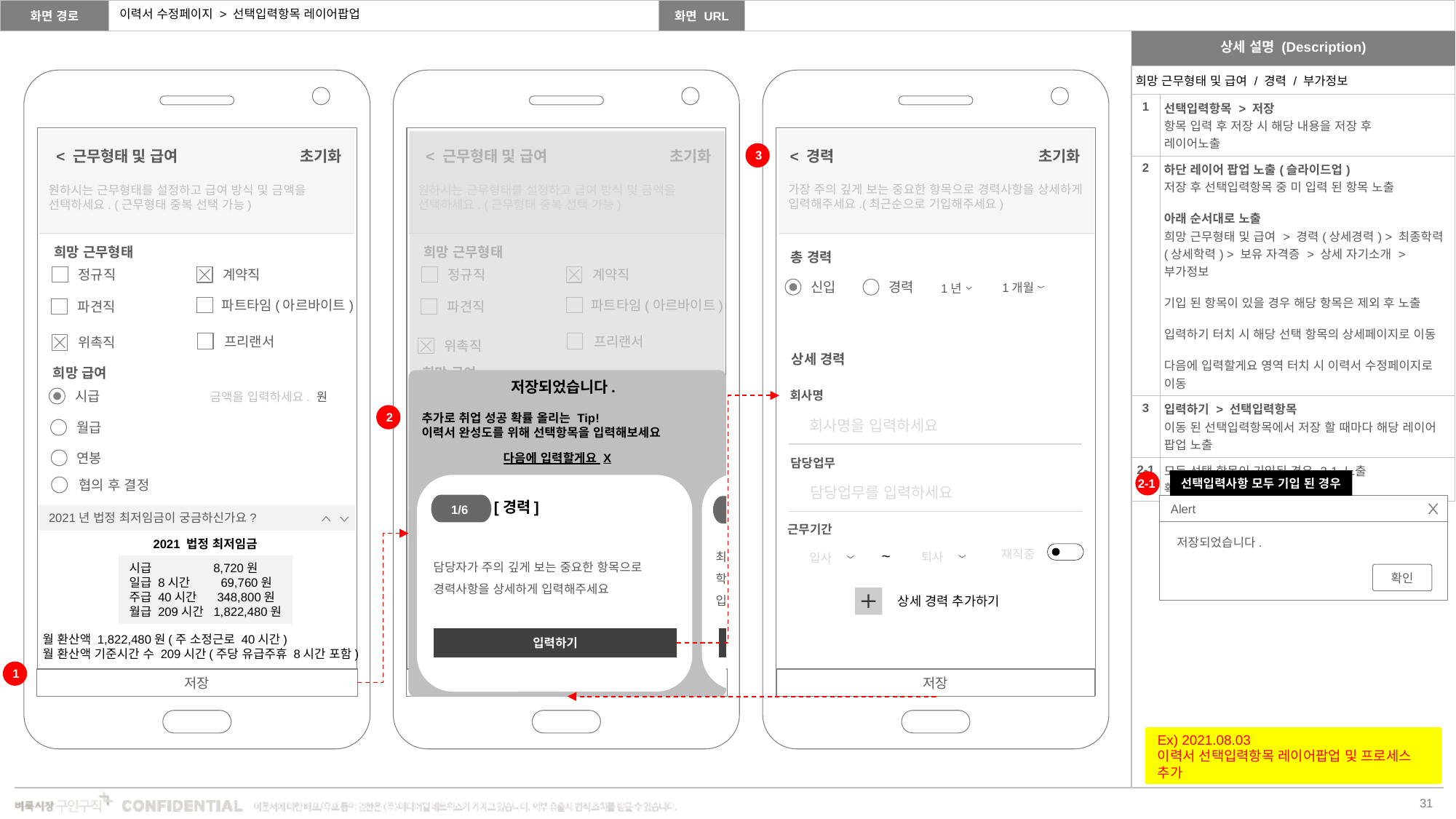

이력서 수정페이지 > 선택입력항목 레이어팝업

| 희망 근무형태 및 급여 / 경력 / 부가정보 |  |
| --- | --- |
| 1 | 선택입력항목 > 저장 항목 입력 후 저장 시 해당 내용을 저장 후 레이어노출 |
| 2 | 하단 레이어 팝업 노출(슬라이드업) 저장 후 선택입력항목 중 미 입력 된 항목 노출 아래 순서대로 노출 희망 근무형태 및 급여 > 경력(상세경력) > 최종학력 (상세학력) > 보유 자격증 > 상세 자기소개 > 부가정보 기입 된 항목이 있을 경우 해당 항목은 제외 후 노출 입력하기 터치 시 해당 선택 항목의 상세페이지로 이동 다음에 입력할게요 영역 터치 시 이력서 수정페이지로 이동 |
| 3 | 입력하기 > 선택입력항목 이동 된 선택입력항목에서 저장 할 때마다 해당 레이어 팝업 노출 |
| 2-1 | 모든 선택 항목이 기입된 경우 2-1 노출 확인 시 수정페이지 이동 |

< 근무형태 및 급여
초기화
< 근무형태 및 급여
초기화
< 경력
초기화
3
가장 주의 깊게 보는 중요한 항목으로 경력사항을 상세하게 입력해주세요.(최근순으로 기입해주세요)
원하시는 근무형태를 설정하고 급여 방식 및 금액을 선택하세요. (근무형태 중복 선택 가능)
원하시는 근무형태를 설정하고 급여 방식 및 금액을 선택하세요. (근무형태 중복 선택 가능)
희망 근무형태
희망 근무형태
총 경력
정규직

정규직

계약직

계약직

신입

경력

1개월

1년

파트타임(아르바이트)

파트타임(아르바이트)

파견직

파견직

프리랜서

프리랜서

위촉직

위촉직

상세 경력
희망 급여
희망 급여

저장되었습니다.

추가로 취업 성공 확률 올리는 Tip!
이력서 완성도를 위해 선택항목을 입력해보세요
회사명
시급

시급

금액을 입력하세요. 원
금액을 입력하세요. 원
2
회사명을 입력하세요
월급

월급

다음에 입력할게요 X
연봉

연봉

담당업무
선택입력사항 모두 기입 된 경우
2-1

Alert

저장되었습니다.

확인
Abort
Cancel
협의 후 결정

담당업무를 입력하세요
협의 후 결정

[경력]

1/6

2021년 법정 최저임금이 궁금하신가요?
2021년 법정 최저임금이 궁금하신가요?

근무기간

2021 법정 최저임금
2021 법정 최저임금
최
학
입
~
재직중
퇴사

입사

담당자가 주의 깊게 보는 중요한 항목으로
경력사항을 상세하게 입력해주세요
시급                 8,720원
일급 8시간        69,760원
주급 40시간     348,800원
월급 209시간  1,822,480원
시급                 8,720원
일급 8시간        69,760원
주급 40시간     348,800원
월급 209시간  1,822,480원

상세 경력 추가하기

월 환산액 1,822,480원(주 소정근로 40시간)
월 환산액 기준시간 수 209시간(주당 유급주휴 8시간 포함)
입력하기

1
저장
저장
저장
Ex) 2021.08.03
이력서 선택입력항목 레이어팝업 및 프로세스 추가